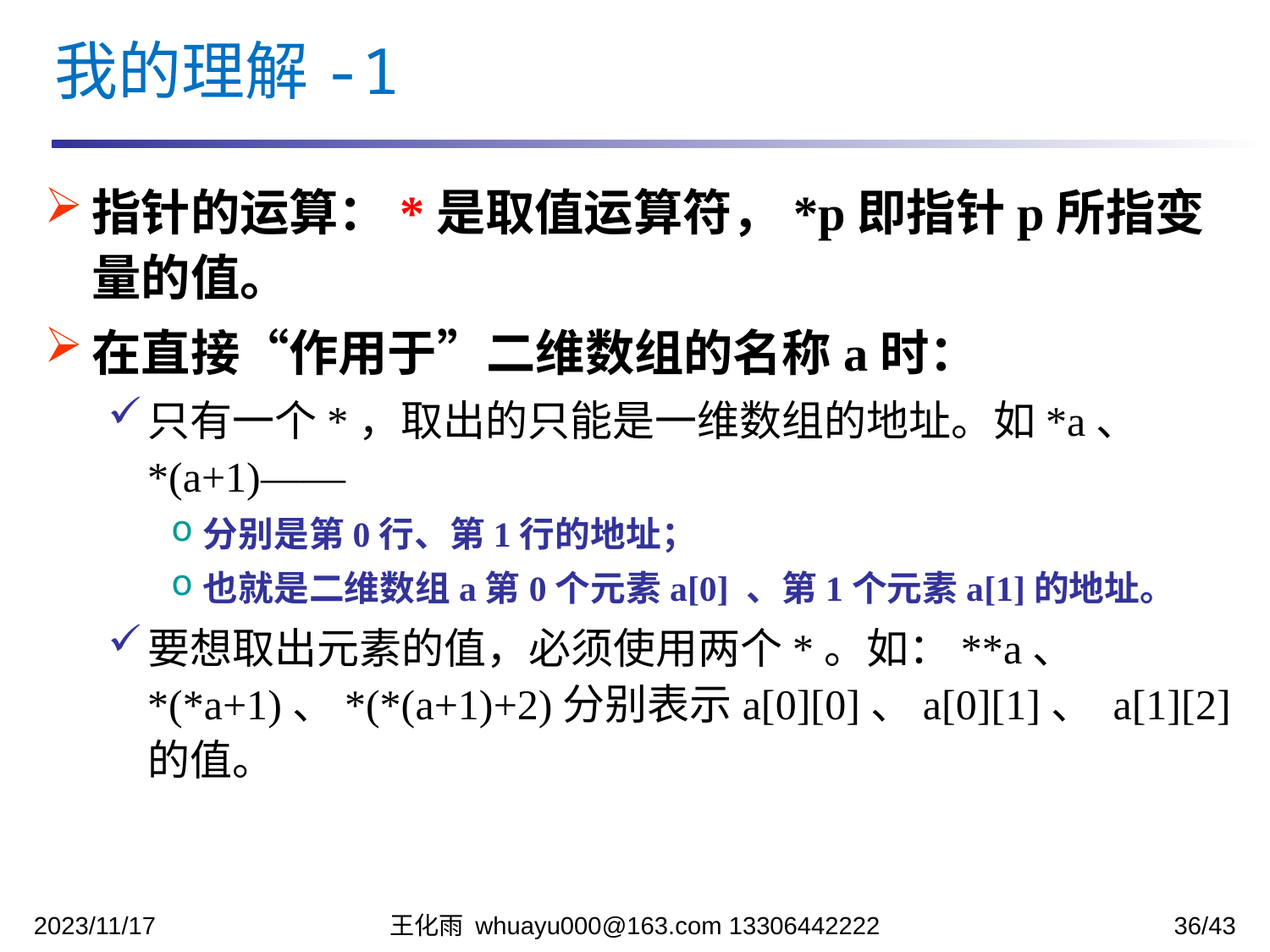

我的理解-1
指针的运算：*是取值运算符，*p即指针p所指变量的值。
在直接“作用于”二维数组的名称a时：
只有一个*，取出的只能是一维数组的地址。如*a、 *(a+1)——
分别是第0行、第1行的地址；
也就是二维数组a第0个元素a[0] 、第1个元素a[1]的地址。
要想取出元素的值，必须使用两个*。如：**a、 *(*a+1)、*(*(a+1)+2)分别表示a[0][0]、a[0][1]、 a[1][2]的值。
2023/11/17
王化雨 whuayu000@163.com 13306442222
36/43